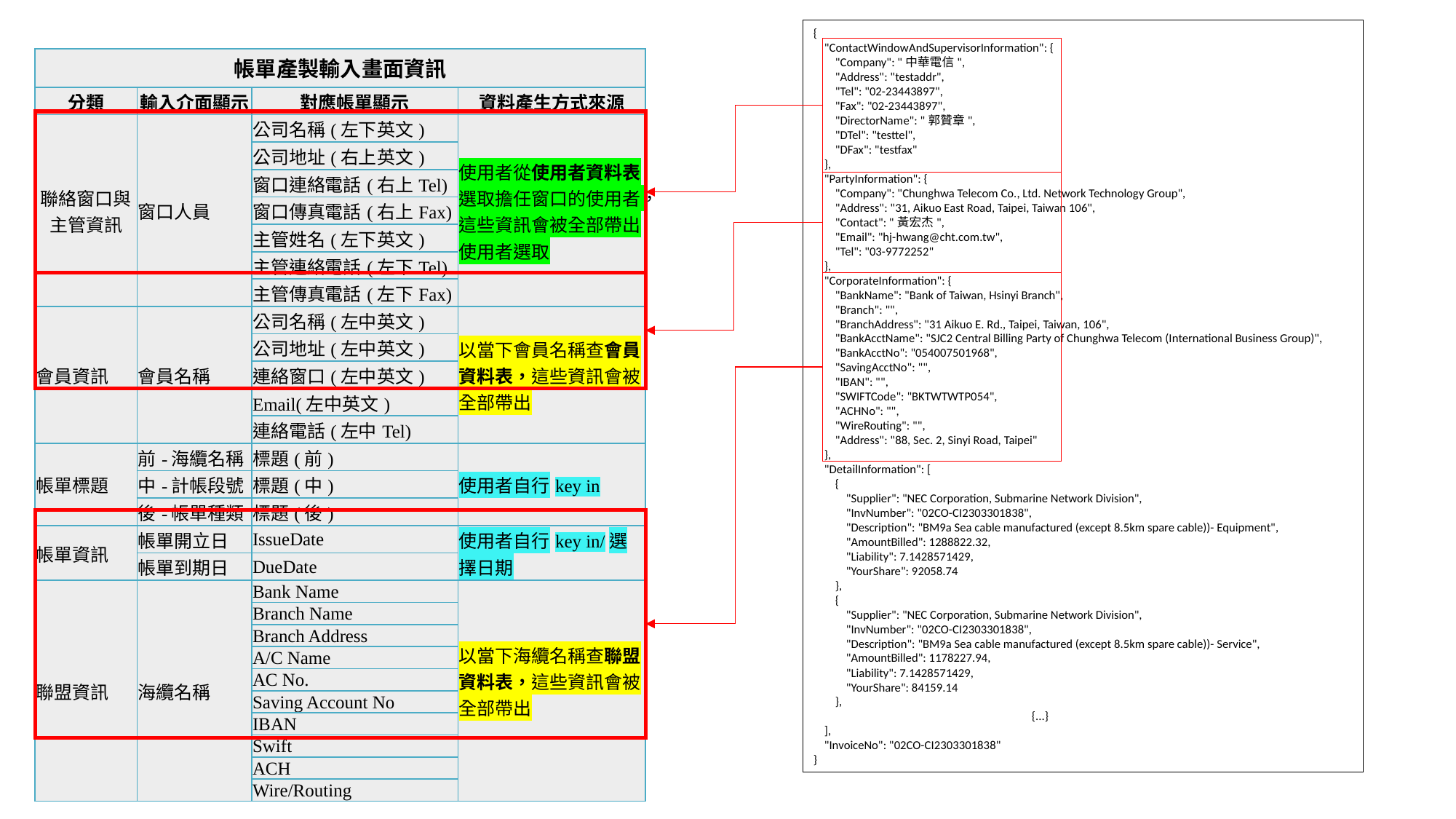

{
    "ContactWindowAndSupervisorInformation": {
        "Company": "中華電信",
        "Address": "testaddr",
        "Tel": "02-23443897",
        "Fax": "02-23443897",
        "DirectorName": "郭贊章",
        "DTel": "testtel",
        "DFax": "testfax"
    },
    "PartyInformation": {
        "Company": "Chunghwa Telecom Co., Ltd. Network Technology Group",
        "Address": "31, Aikuo East Road, Taipei, Taiwan 106",
        "Contact": "黃宏杰",
        "Email": "hj-hwang@cht.com.tw",
        "Tel": "03-9772252"
    },
    "CorporateInformation": {
        "BankName": "Bank of Taiwan, Hsinyi Branch",
        "Branch": "",
        "BranchAddress": "31 Aikuo E. Rd., Taipei, Taiwan, 106",
        "BankAcctName": "SJC2 Central Billing Party of Chunghwa Telecom (International Business Group)",
        "BankAcctNo": "054007501968",
        "SavingAcctNo": "",
        "IBAN": "",
        "SWIFTCode": "BKTWTWTP054",
        "ACHNo": "",
        "WireRouting": "",
        "Address": "88, Sec. 2, Sinyi Road, Taipei"
    },
    "DetailInformation": [
        {
            "Supplier": "NEC Corporation, Submarine Network Division",
            "InvNumber": "02CO-CI2303301838",
            "Description": "BM9a Sea cable manufactured (except 8.5km spare cable))- Equipment",
            "AmountBilled": 1288822.32,
            "Liability": 7.1428571429,
            "YourShare": 92058.74
        },
        {
            "Supplier": "NEC Corporation, Submarine Network Division",
            "InvNumber": "02CO-CI2303301838",
            "Description": "BM9a Sea cable manufactured (except 8.5km spare cable))- Service",
            "AmountBilled": 1178227.94,
            "Liability": 7.1428571429,
            "YourShare": 84159.14
        },
		{...}
    ],
    "InvoiceNo": "02CO-CI2303301838"
}

| 帳單產製輸入畫面資訊 |  |  |  |
| --- | --- | --- | --- |
| 分類 | 輸入介面顯示 | 對應帳單顯示 | 資料產生方式來源 |
| 聯絡窗口與主管資訊 | 窗口人員 | 公司名稱(左下英文) | 使用者從使用者資料表選取擔任窗口的使用者，這些資訊會被全部帶出 使用者選取 |
| 聯絡窗口與主管資訊 |  | 公司地址(右上英文) | 以當下使用者帳號查使用者資料表帶出 |
|  |  | 窗口連絡電話(右上Tel) | 使用者選取 |
|  |  | 窗口傳真電話(右上Fax) | 使用者選取 |
|  |  | 主管姓名(左下英文) | 以當下使用者帳號查使用者資料表帶出 |
|  |  | 主管連絡電話(左下Tel) | 以當下使用者帳號查使用者資料表帶出 |
|  |  | 主管傳真電話(左下Fax) | 以當下使用者帳號查使用者資料表帶出 |
| 會員資訊 | 會員名稱 | 公司名稱(左中英文) | 以當下會員名稱查會員資料表，這些資訊會被全部帶出 |
|  |  | 公司地址(左中英文) |  |
|  |  | 連絡窗口(左中英文) |  |
|  |  | Email(左中英文) |  |
|  |  | 連絡電話(左中Tel) |  |
| 帳單標題 | 前-海纜名稱 | 標題(前) | 使用者自行key in |
|  | 中-計帳段號 | 標題(中) |  |
|  | 後-帳單種類 | 標題(後) |  |
| 帳單資訊 | 帳單開立日 | IssueDate | 使用者自行key in/選擇日期 |
|  | 帳單到期日 | DueDate |  |
| 聯盟資訊 | 海纜名稱 | Bank Name | 以當下海纜名稱查聯盟資料表，這些資訊會被全部帶出 |
|  |  | Branch Name |  |
|  |  | Branch Address |  |
|  |  | A/C Name |  |
|  |  | AC No. |  |
|  |  | Saving Account No |  |
|  |  | IBAN |  |
|  |  | Swift |  |
|  |  | ACH |  |
|  |  | Wire/Routing |  |